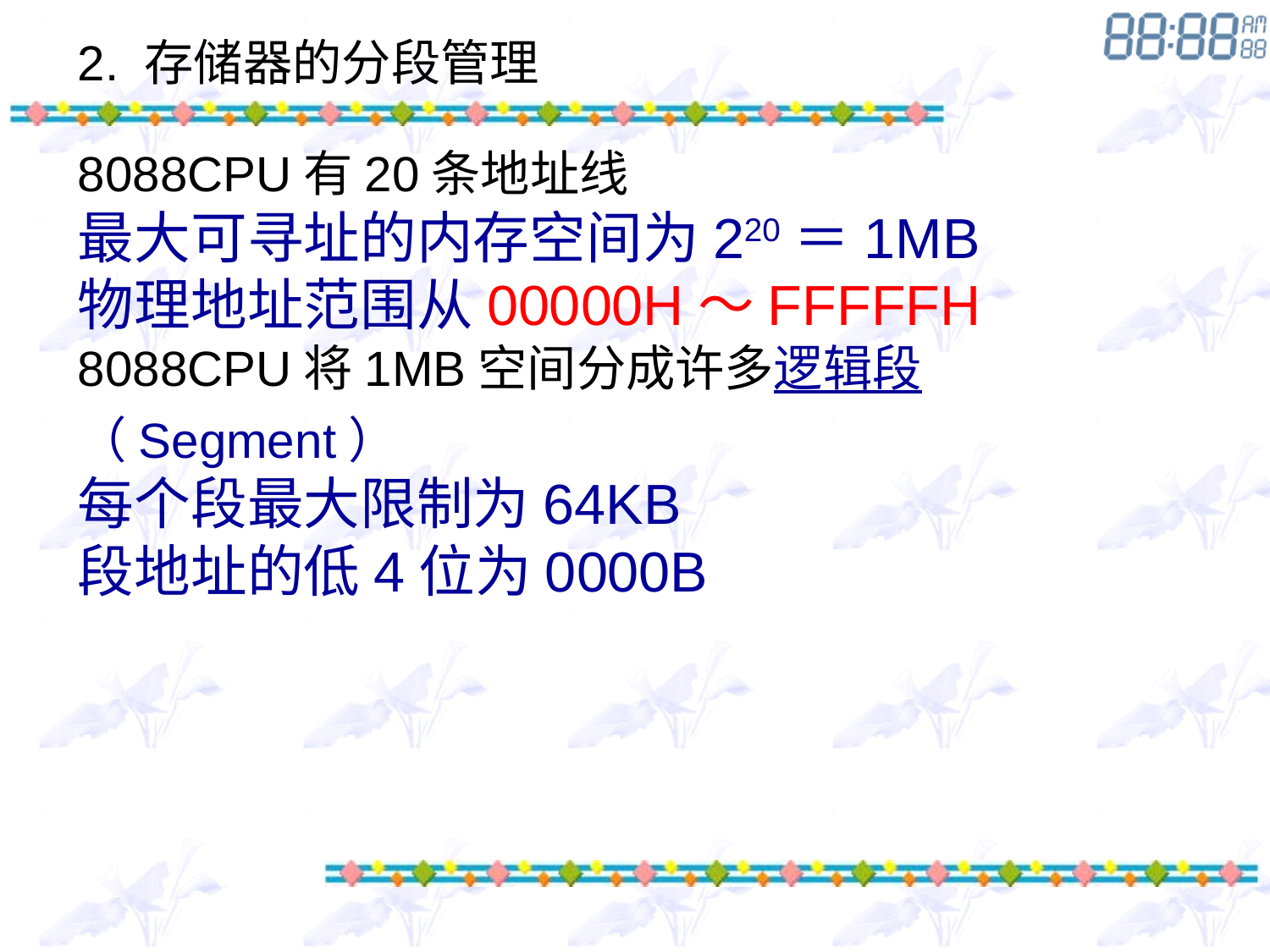

2. 存储器的分段管理
8088CPU有20条地址线
最大可寻址的内存空间为220＝1MB
物理地址范围从00000H～FFFFFH
8088CPU将1MB空间分成许多逻辑段（Segment）
每个段最大限制为64KB
段地址的低4位为0000B